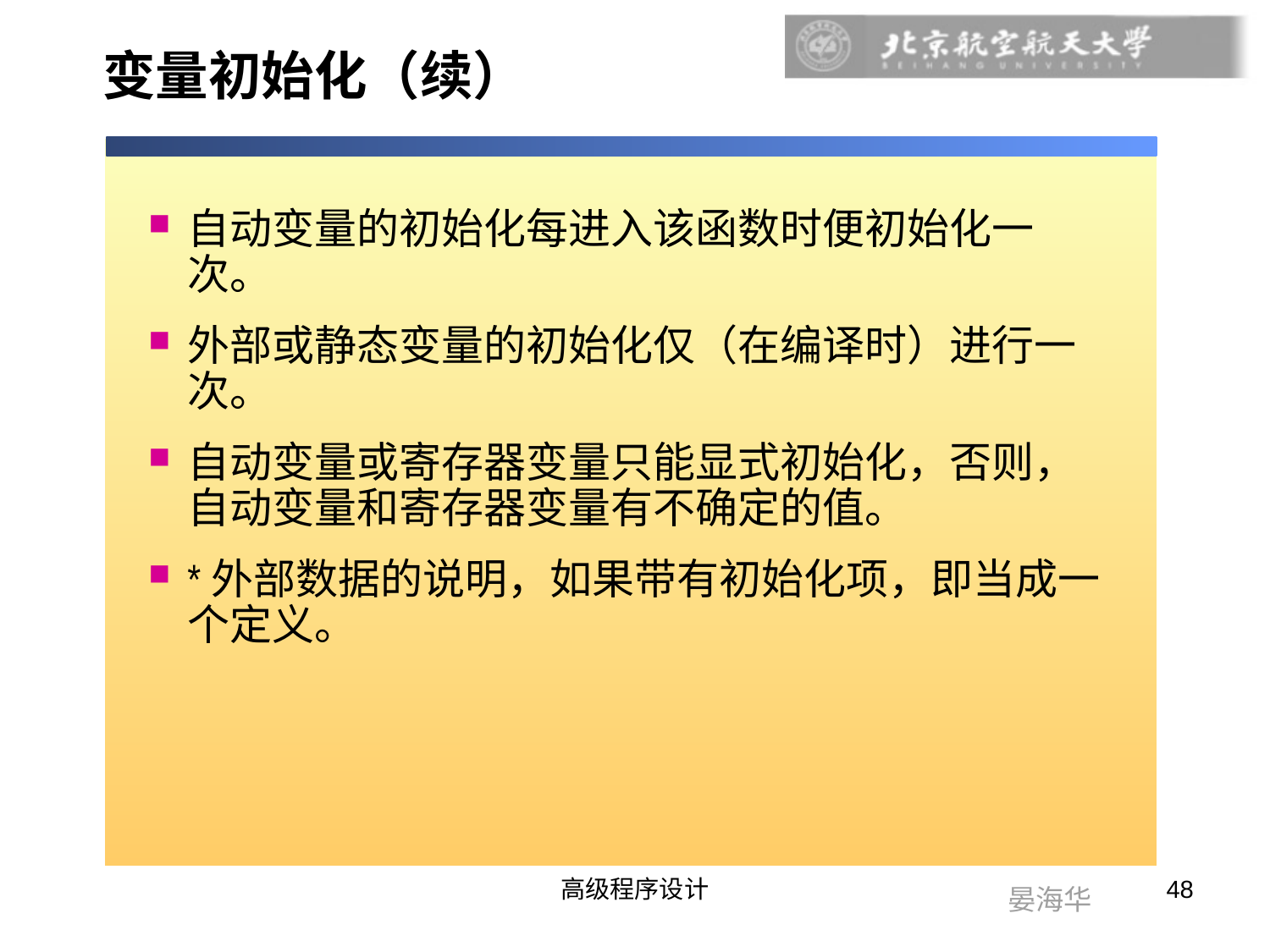

# 变量初始化（续）
自动变量的初始化每进入该函数时便初始化一次。
外部或静态变量的初始化仅（在编译时）进行一次。
自动变量或寄存器变量只能显式初始化，否则，自动变量和寄存器变量有不确定的值。
*外部数据的说明，如果带有初始化项，即当成一个定义。
高级程序设计
48